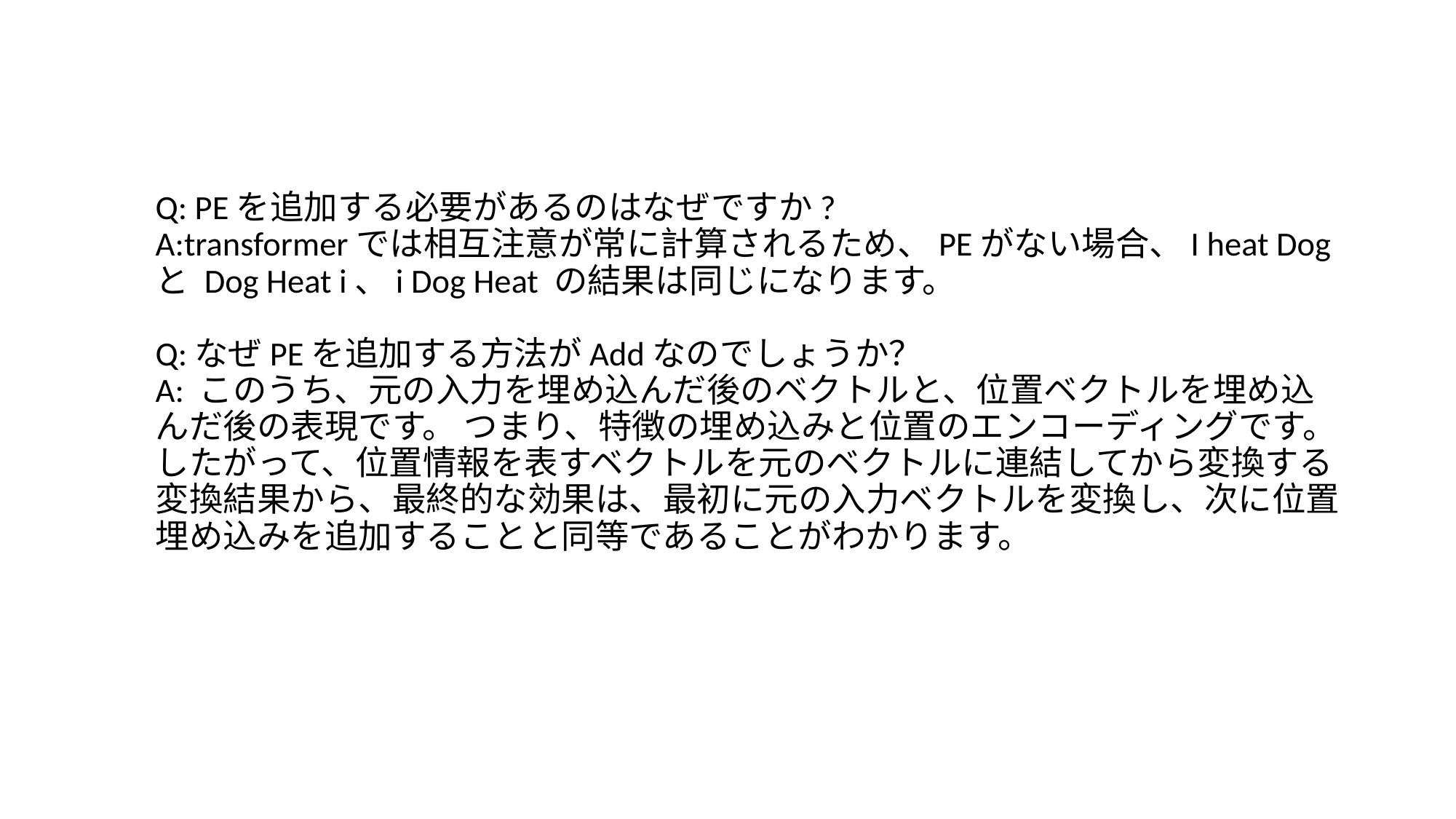

# Q: PEを追加する必要があるのはなぜですか? A:transformerでは相互注意が常に計算されるため、PEがない場合、I heat Dog と Dog Heat i、i Dog Heat の結果は同じになります。 Q:なぜPEを追加する方法がAddなのでしょうか？ A: このうち、元の入力を埋め込んだ後のベクトルと、位置ベクトルを埋め込んだ後の表現です。 つまり、特徴の埋め込みと位置のエンコーディングです。 したがって、位置情報を表すベクトルを元のベクトルに連結してから変換する変換結果から、最終的な効果は、最初に元の入力ベクトルを変換し、次に位置埋め込みを追加することと同等であることがわかります。